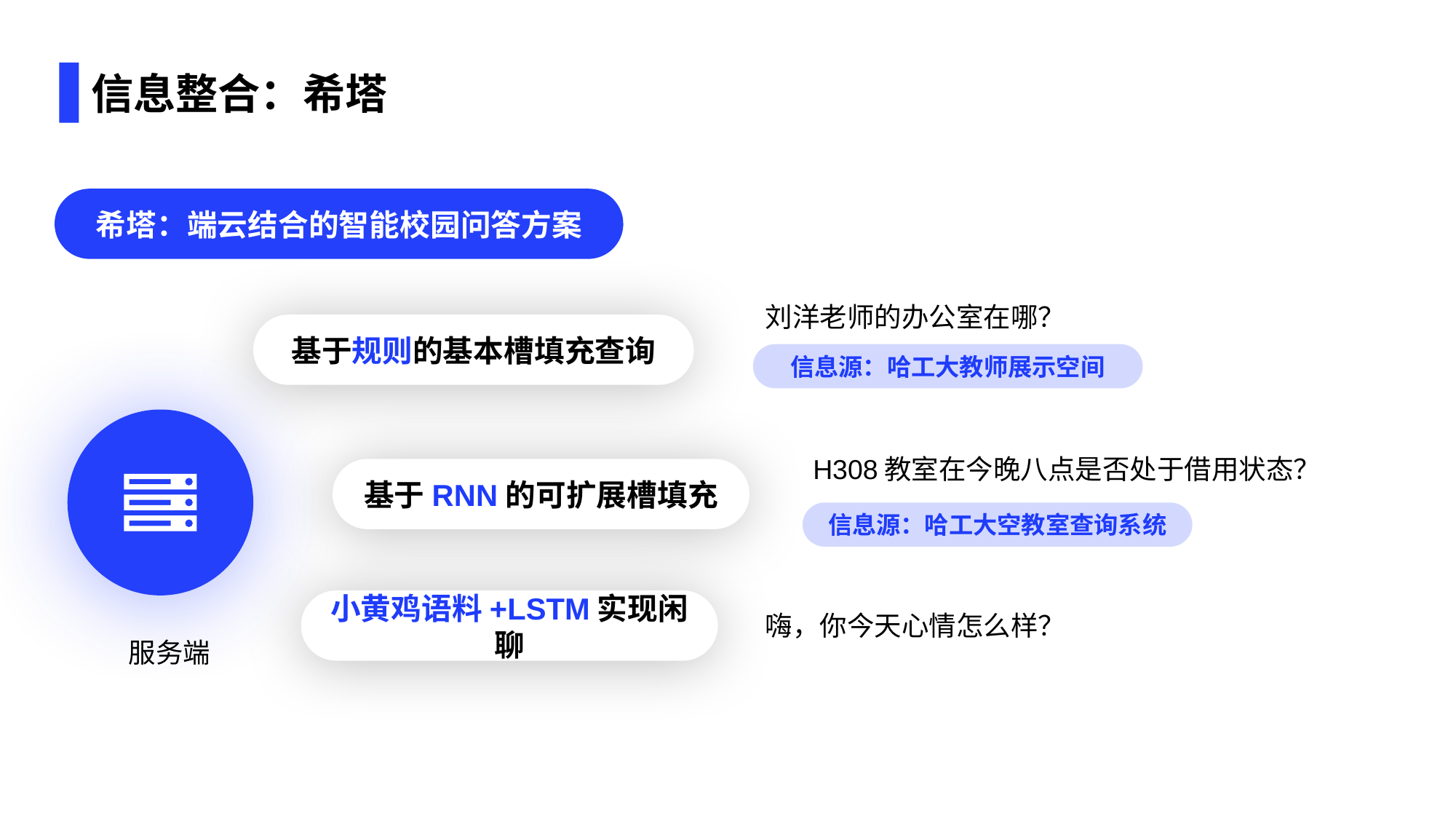

# 信息整合：希塔
希塔：端云结合的智能校园问答方案
刘洋老师的办公室在哪？
基于规则的基本槽填充查询
信息源：哈工大教师展示空间

服务端
H308教室在今晚八点是否处于借用状态？
基于RNN的可扩展槽填充
信息源：哈工大空教室查询系统
小黄鸡语料+LSTM实现闲聊
嗨，你今天心情怎么样？